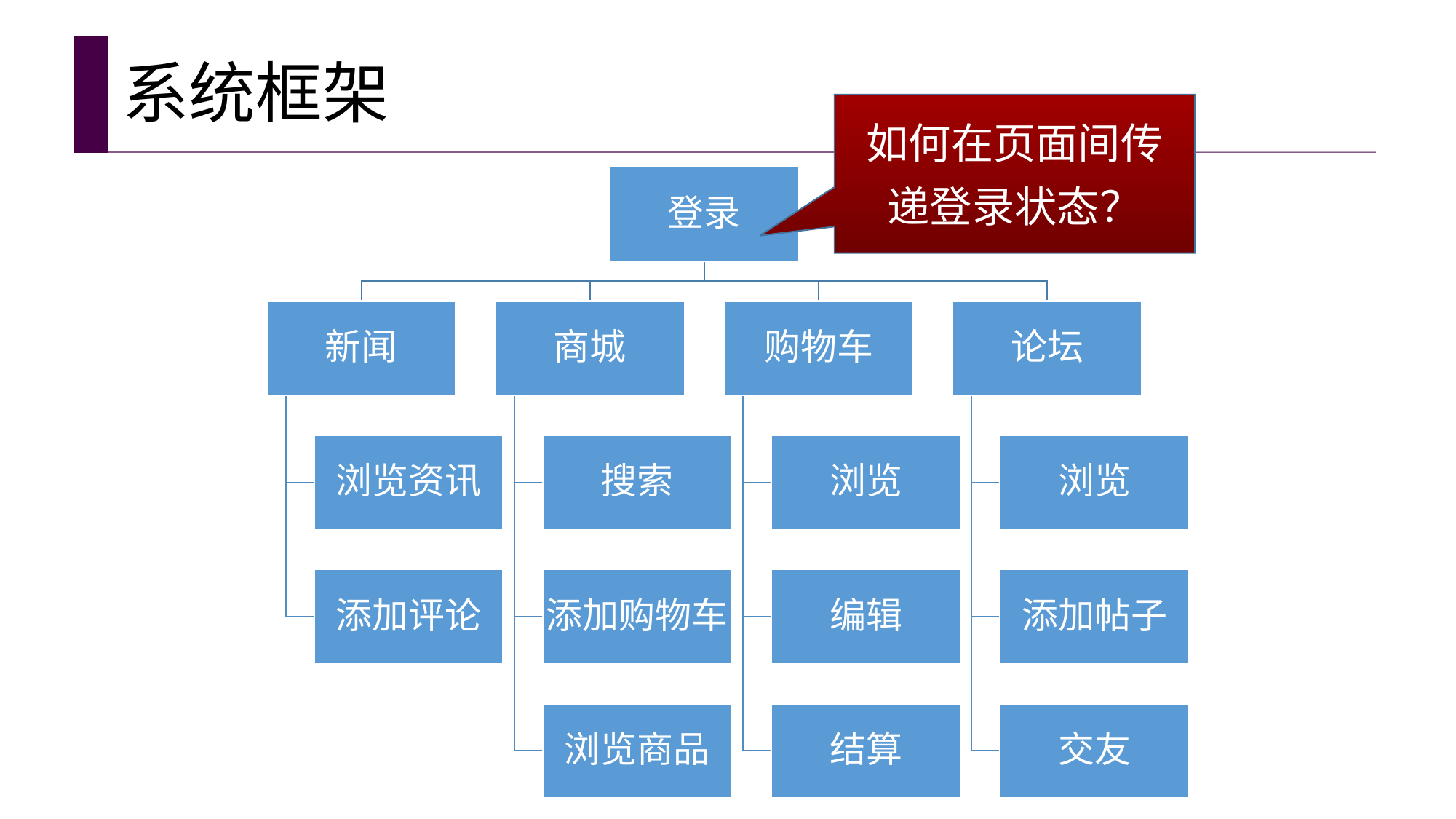

# 系统框架
如何在页面间传递登录状态？
登录
新闻
浏览资讯
添加评论
商城
搜索
添加购物车
浏览商品
购物车
浏览
编辑
结算
论坛
浏览
添加帖子
交友